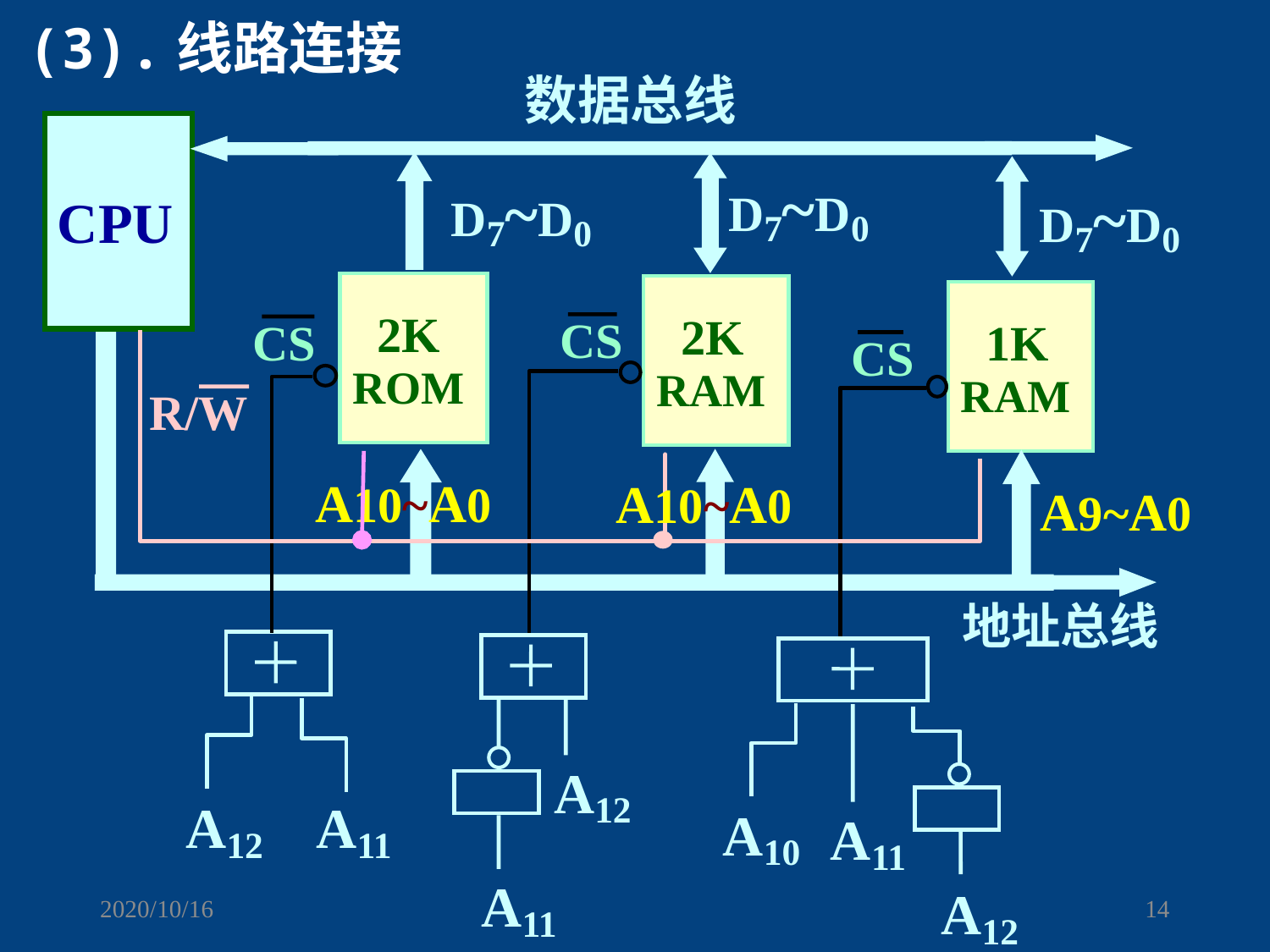

(3).线路连接
数据总线

D7~D0
D7~D0
D7~D0

CPU

  2K
ROM

  2K
RAM

  1K
RAM

CS

CS

CS

R/W

A10~A0
A10~A0
A9~A0
地址总线

A12     A11

A12

A11

A10
A11

A12
2020/10/16
14